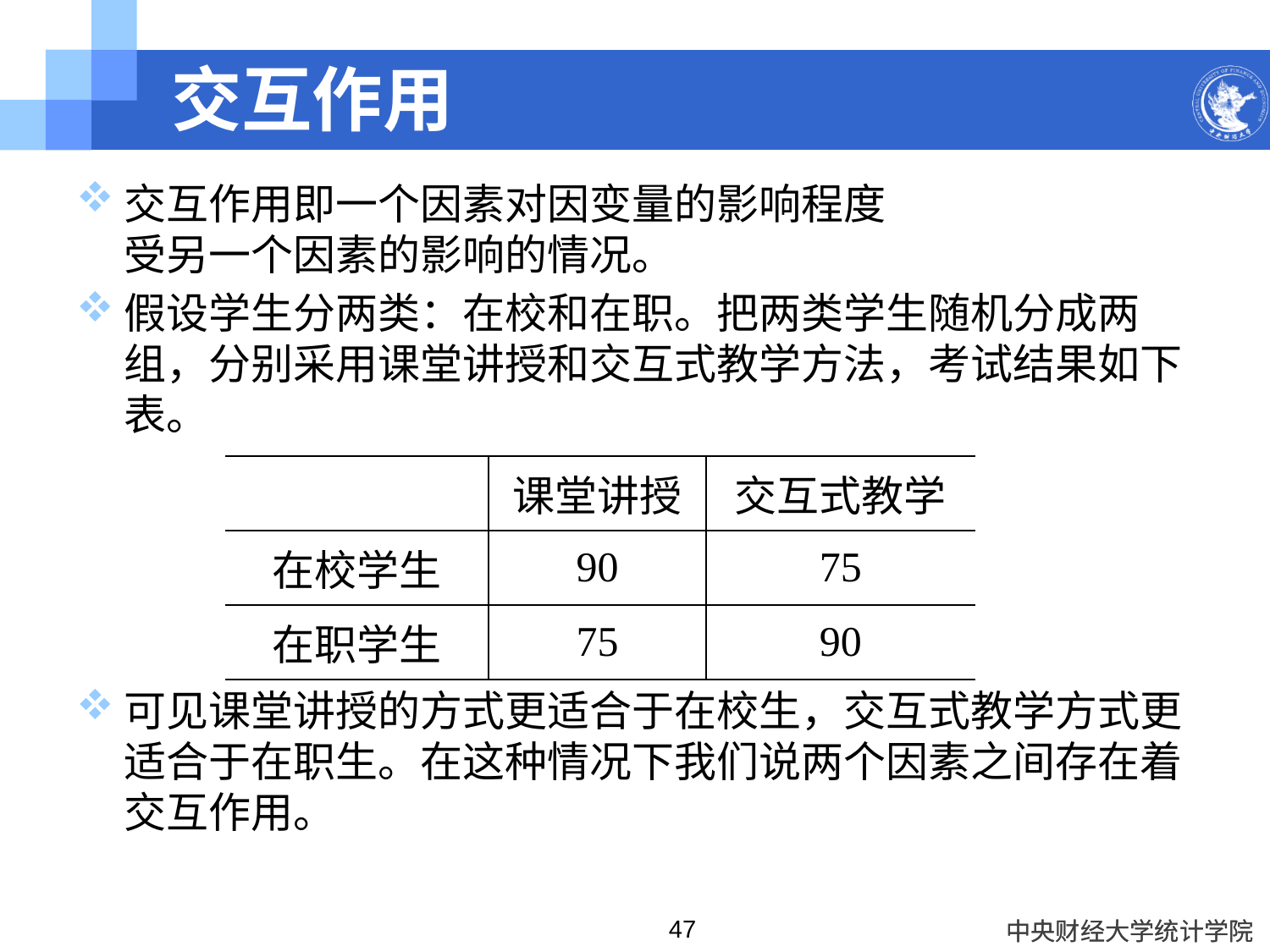

# 交互作用
交互作用即一个因素对因变量的影响程度
受另一个因素的影响的情况。
假设学生分两类：在校和在职。把两类学生随机分成两组，分别采用课堂讲授和交互式教学方法，考试结果如下表。

可见课堂讲授的方式更适合于在校生，交互式教学方式更适合于在职生。在这种情况下我们说两个因素之间存在着交互作用。
|  | 课堂讲授 | 交互式教学 |
| --- | --- | --- |
| 在校学生 | 90 | 75 |
| 在职学生 | 75 | 90 |
47